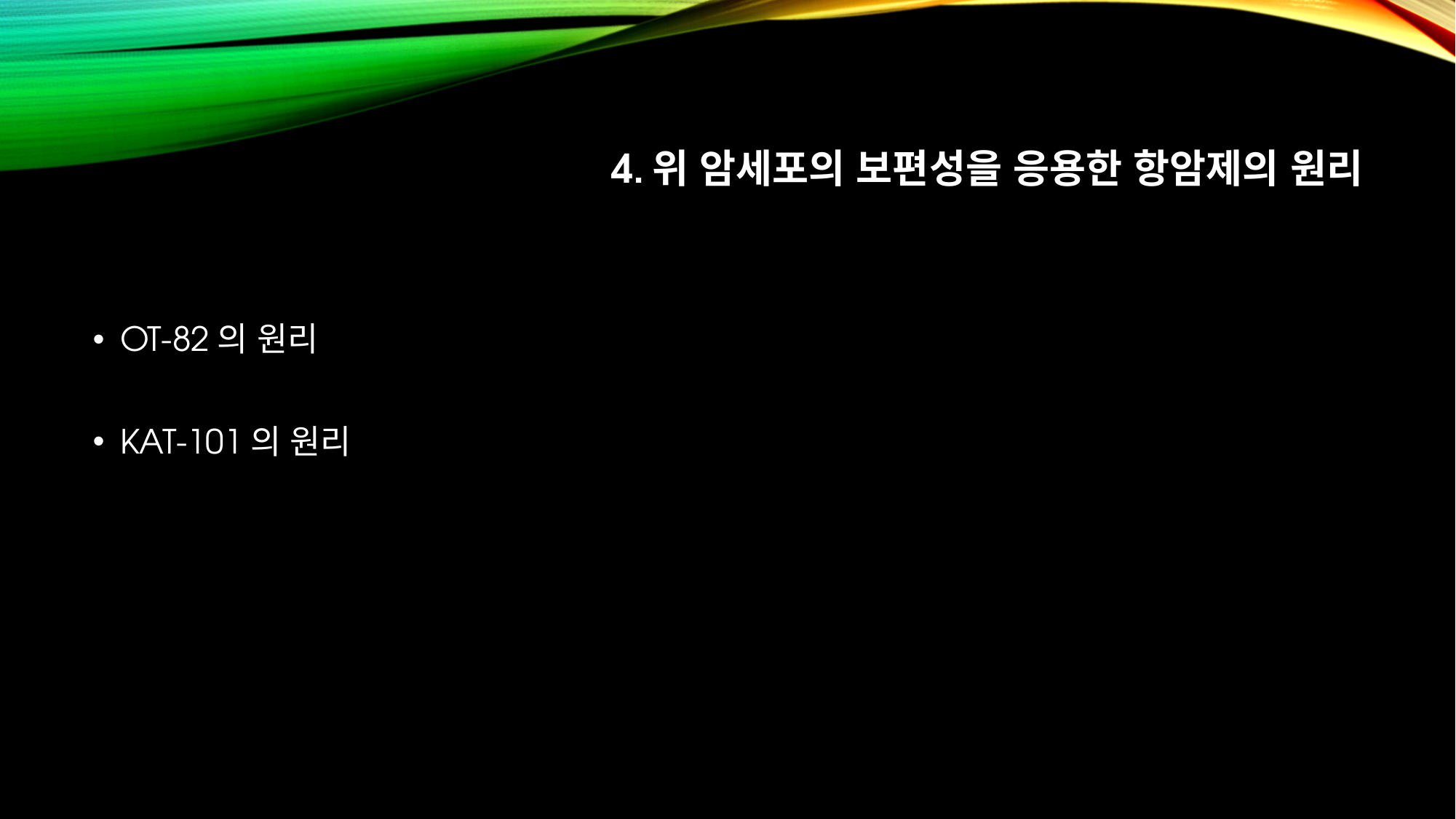

# 4.위 암세포의 보편성을 응용한 항암제의 원리

OT-82의 원리

KAT-101의 원리